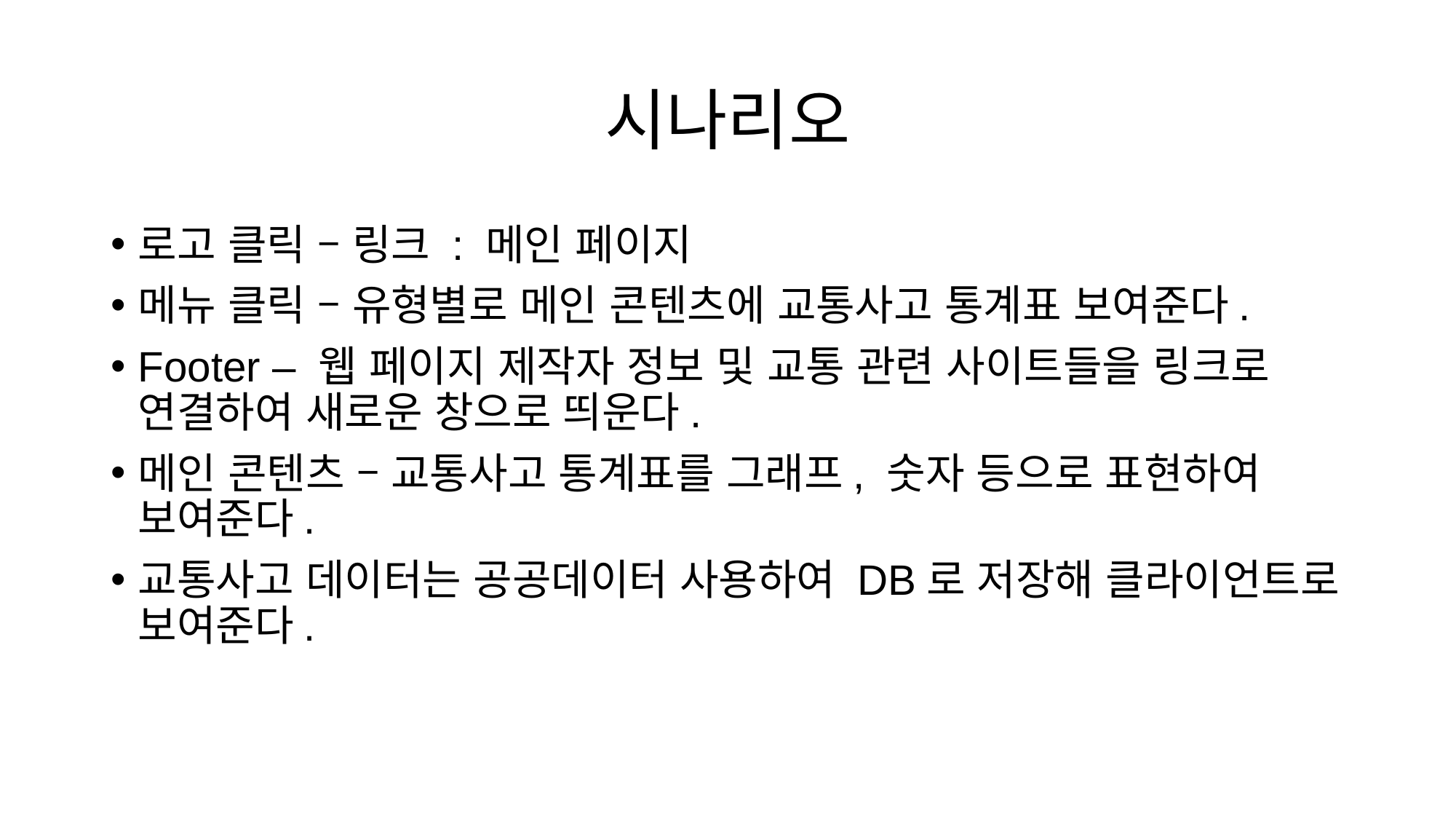

# 시나리오
로고 클릭 – 링크 : 메인 페이지
메뉴 클릭 – 유형별로 메인 콘텐츠에 교통사고 통계표 보여준다.
Footer – 웹 페이지 제작자 정보 및 교통 관련 사이트들을 링크로 연결하여 새로운 창으로 띄운다.
메인 콘텐츠 – 교통사고 통계표를 그래프, 숫자 등으로 표현하여 보여준다.
교통사고 데이터는 공공데이터 사용하여 DB로 저장해 클라이언트로 보여준다.